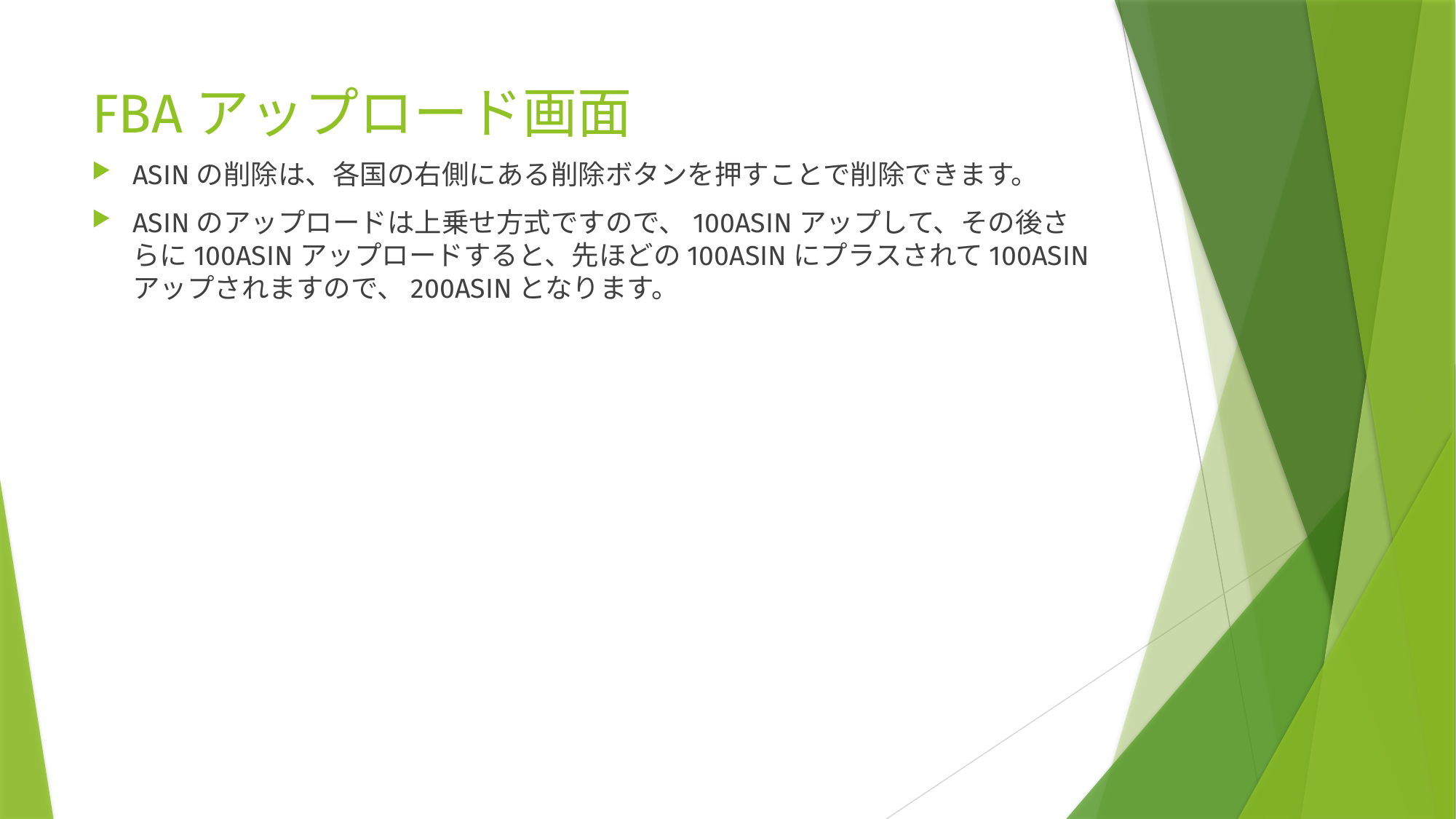

# FBAアップロード画面
ASINの削除は、各国の右側にある削除ボタンを押すことで削除できます。
ASINのアップロードは上乗せ方式ですので、100ASINアップして、その後さらに100ASINアップロードすると、先ほどの100ASINにプラスされて100ASINアップされますので、200ASINとなります。